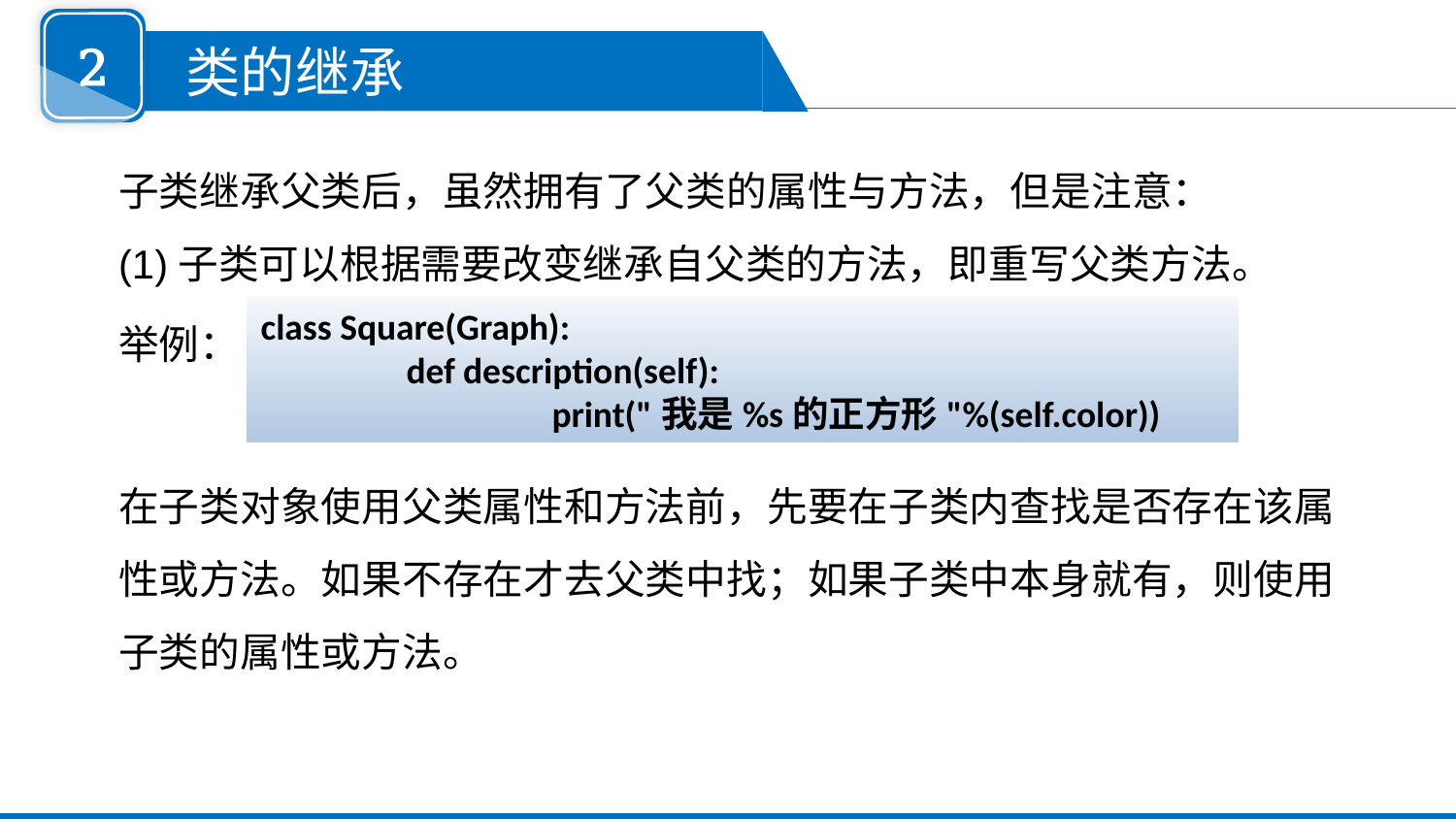

2

  类的继承
子类继承父类后，虽然拥有了父类的属性与方法，但是注意：
(1)子类可以根据需要改变继承自父类的方法，即重写父类方法。
举例：

在子类对象使用父类属性和方法前，先要在子类内查找是否存在该属性或方法。如果不存在才去父类中找；如果子类中本身就有，则使用子类的属性或方法。
class Square(Graph):
	def description(self):
		print("我是%s的正方形"%(self.color))